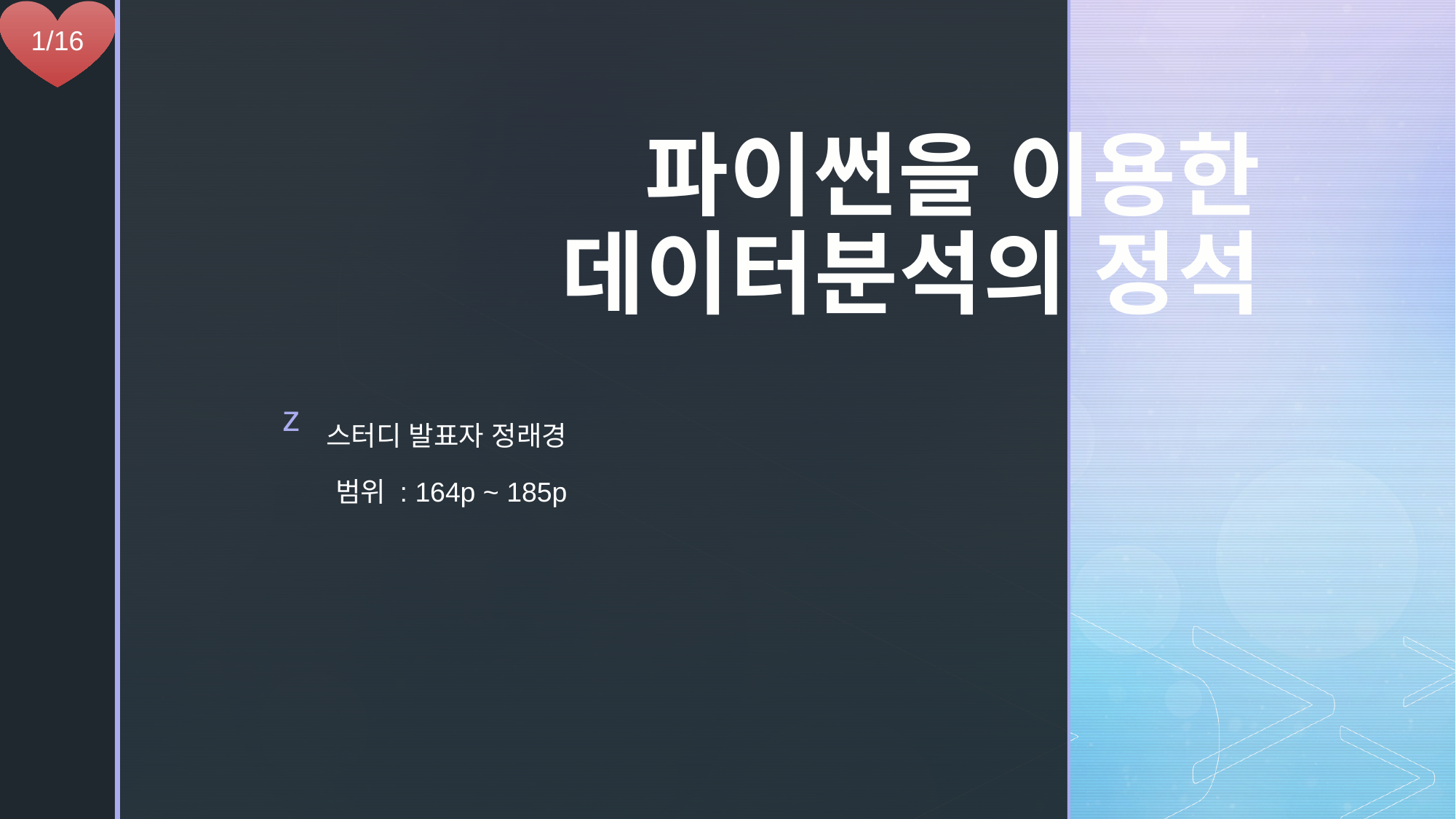

1/16
# 파이썬을 이용한 데이터분석의 정석
스터디 발표자 정래경
범위 : 164p ~ 185p